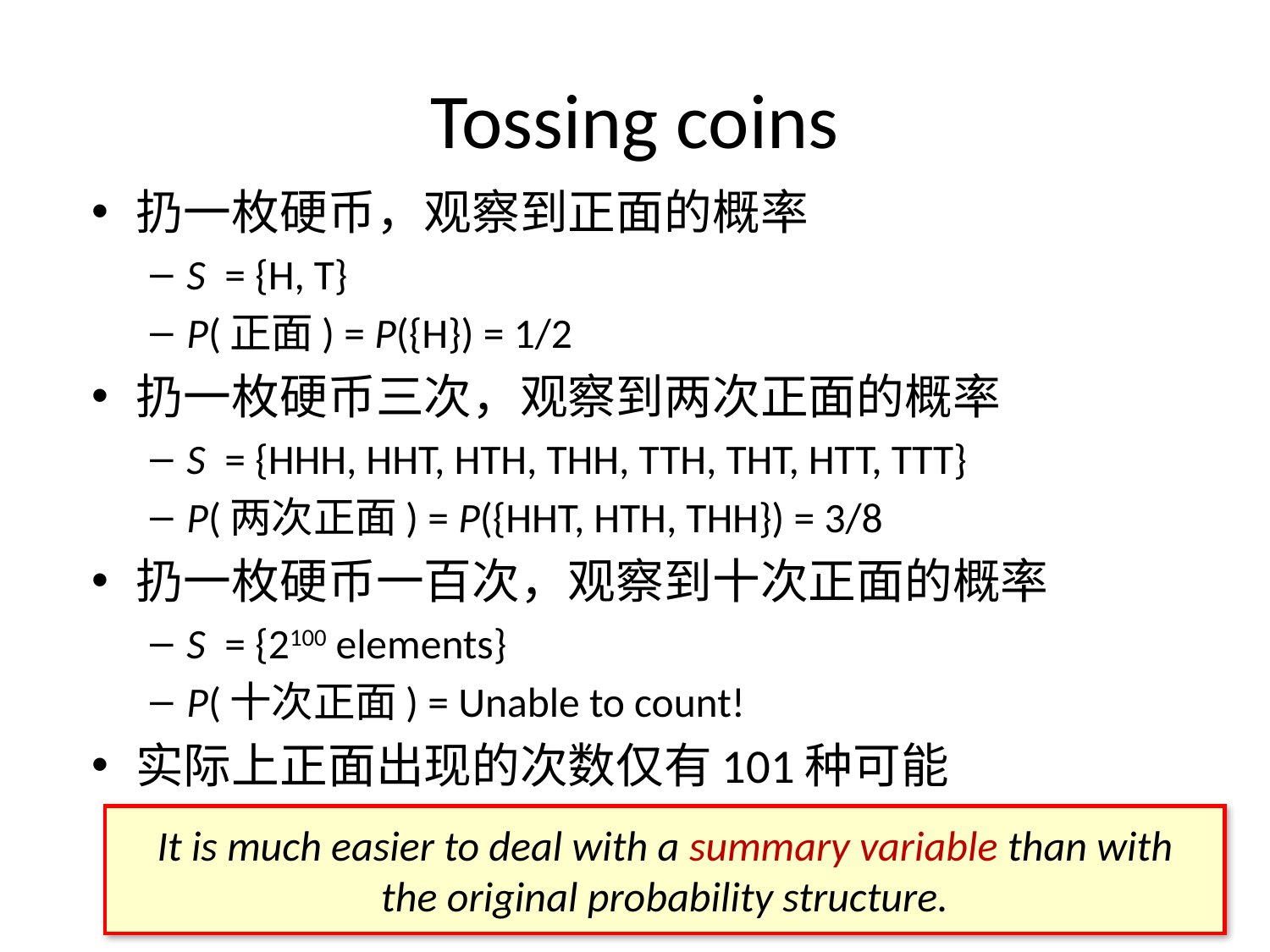

# Tossing coins
扔一枚硬币，观察到正面的概率
S  = {H, T}
P(正面) = P({H}) = 1/2
扔一枚硬币三次，观察到两次正面的概率
S  = {HHH, HHT, HTH, THH, TTH, THT, HTT, TTT}
P(两次正面) = P({HHT, HTH, THH}) = 3/8
扔一枚硬币一百次，观察到十次正面的概率
S  = {2100 elements}
P(十次正面) = Unable to count!
实际上正面出现的次数仅有101种可能
It is much easier to deal with a summary variable than with the original probability structure.